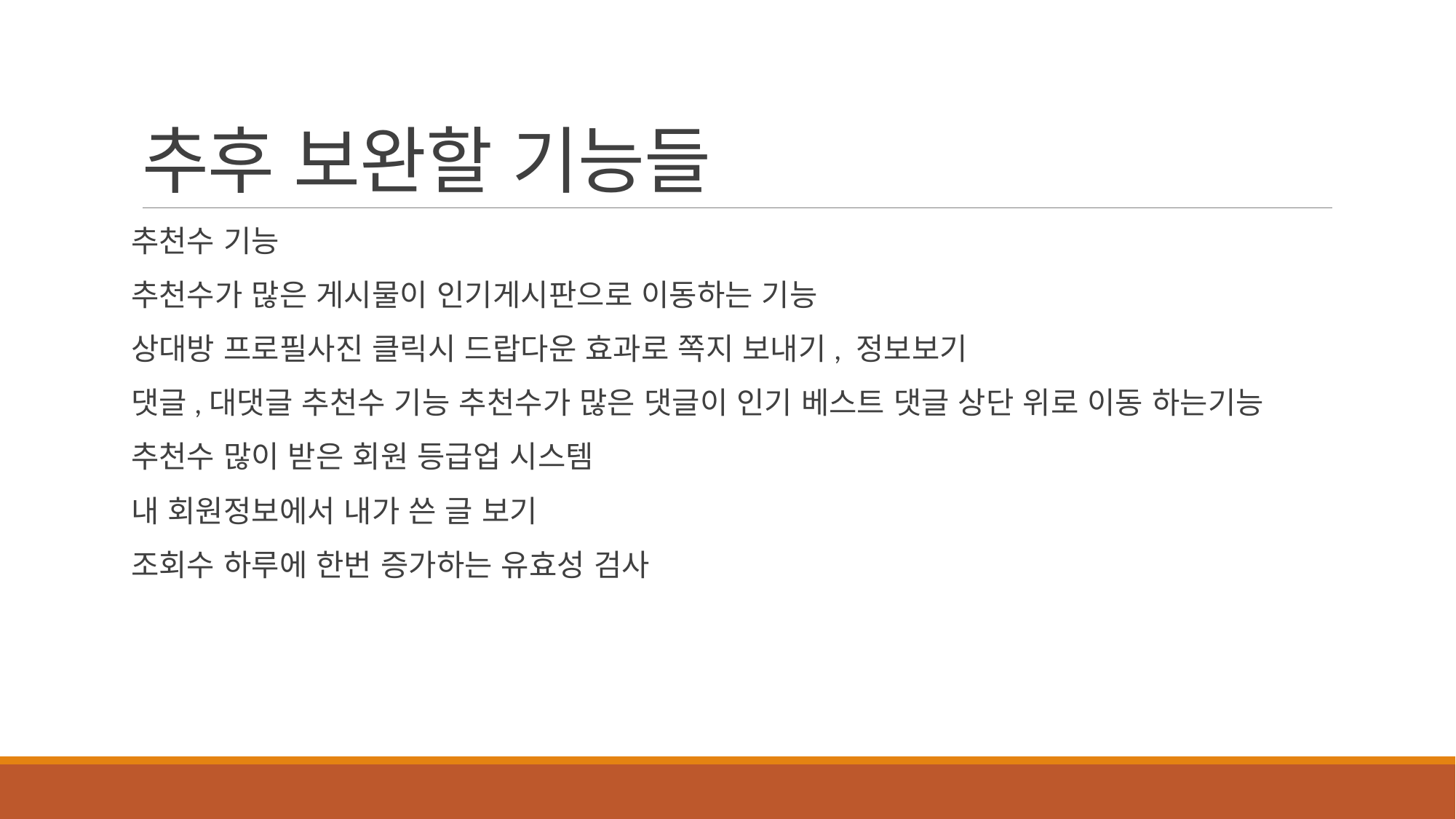

# 추후 보완할 기능들
추천수 기능
추천수가 많은 게시물이 인기게시판으로 이동하는 기능
상대방 프로필사진 클릭시 드랍다운 효과로 쪽지 보내기, 정보보기
댓글,대댓글 추천수 기능 추천수가 많은 댓글이 인기 베스트 댓글 상단 위로 이동 하는기능
추천수 많이 받은 회원 등급업 시스템
내 회원정보에서 내가 쓴 글 보기
조회수 하루에 한번 증가하는 유효성 검사